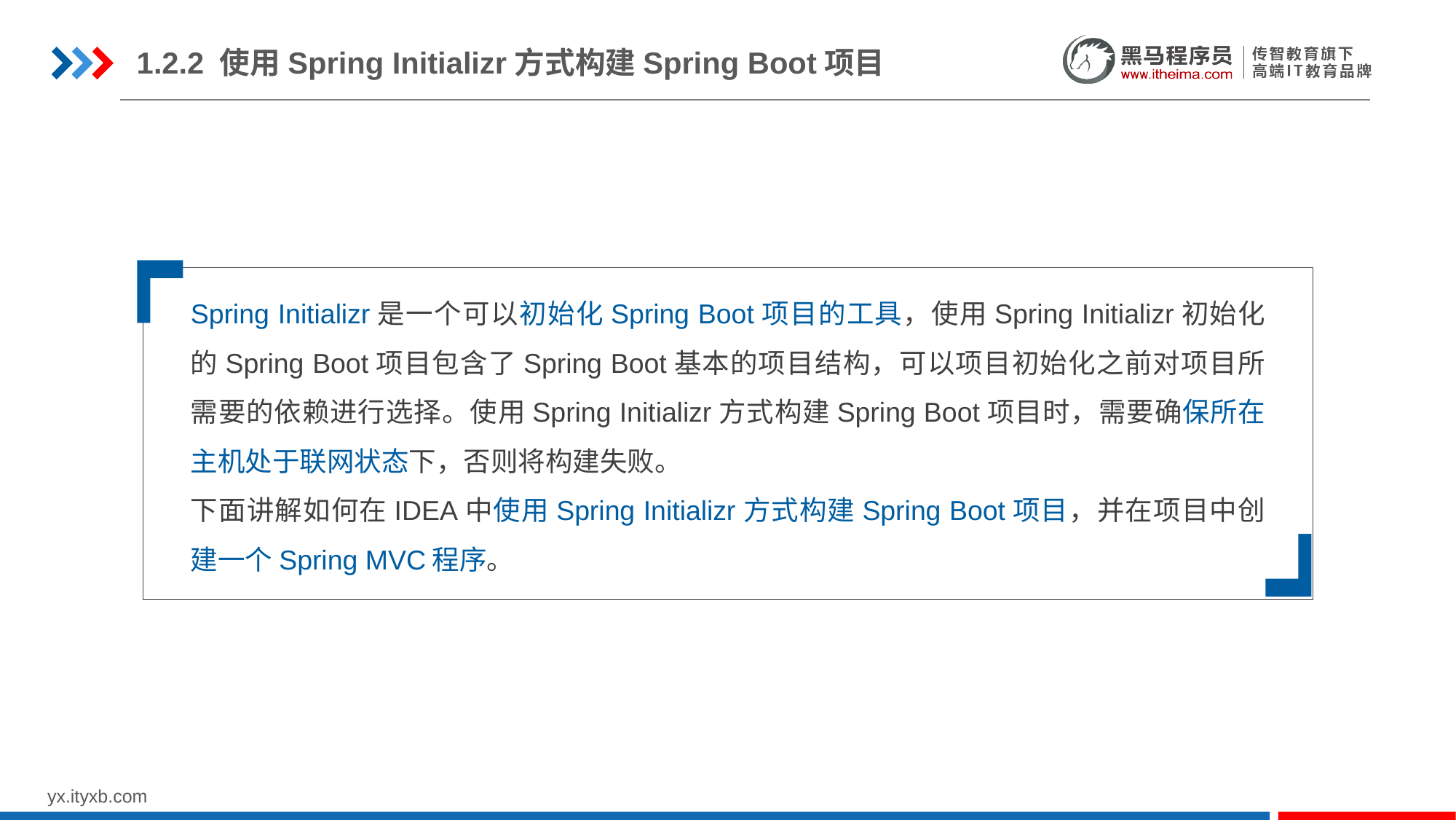

1.2.2 使用Spring Initializr方式构建Spring Boot项目

Spring Initializr是一个可以初始化Spring Boot项目的工具，使用Spring Initializr初始化的Spring Boot项目包含了Spring Boot基本的项目结构，可以项目初始化之前对项目所需要的依赖进行选择。使用Spring Initializr方式构建Spring Boot项目时，需要确保所在主机处于联网状态下，否则将构建失败。
下面讲解如何在IDEA中使用Spring Initializr方式构建Spring Boot项目，并在项目中创建一个Spring MVC程序。